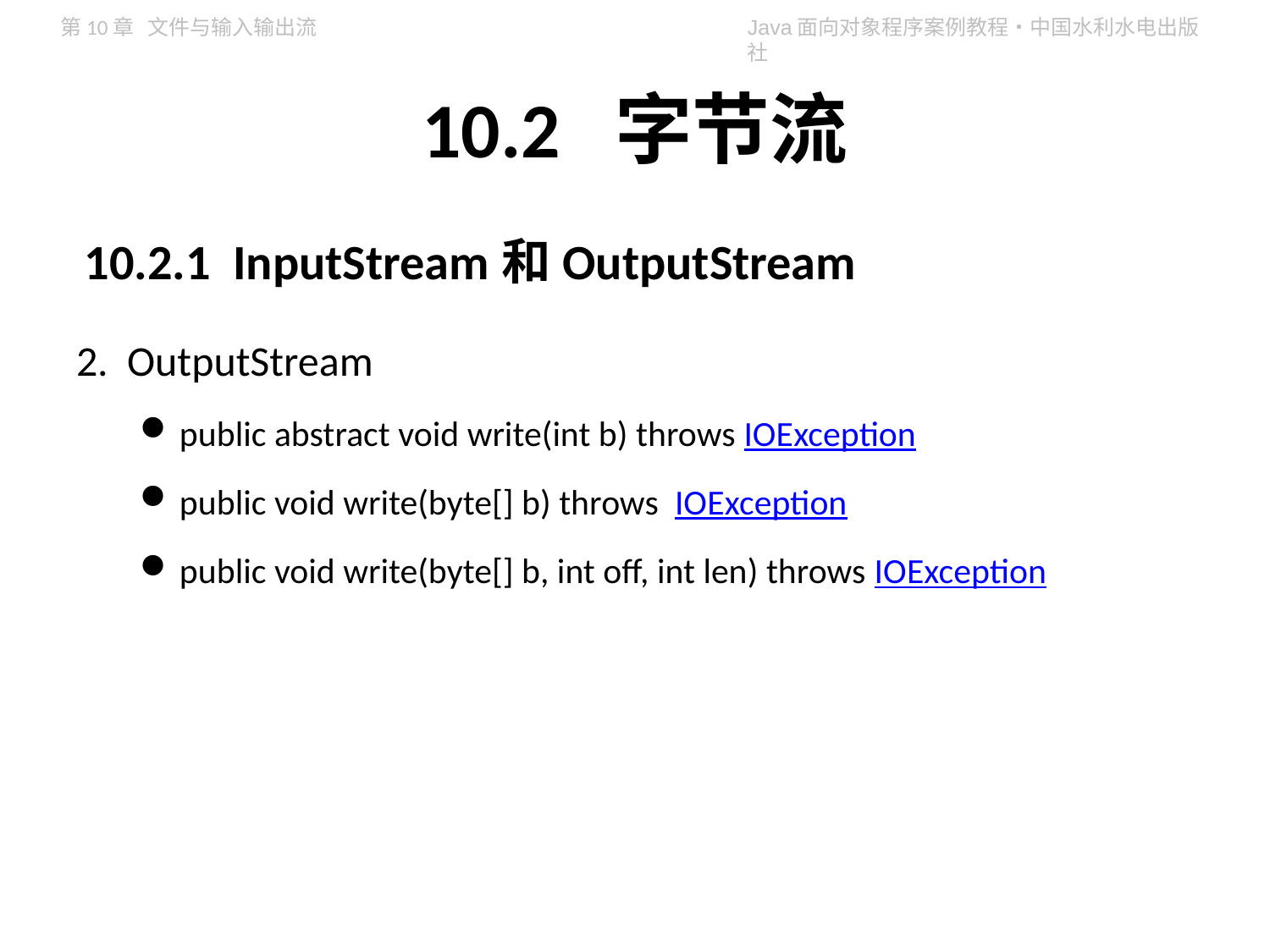

# 10.2  字节流
10.2.1  InputStream和OutputStream
2.  OutputStream
public abstract void write(int b) throws IOException
public void write(byte[] b) throws  IOException
public void write(byte[] b, int off, int len) throws IOException